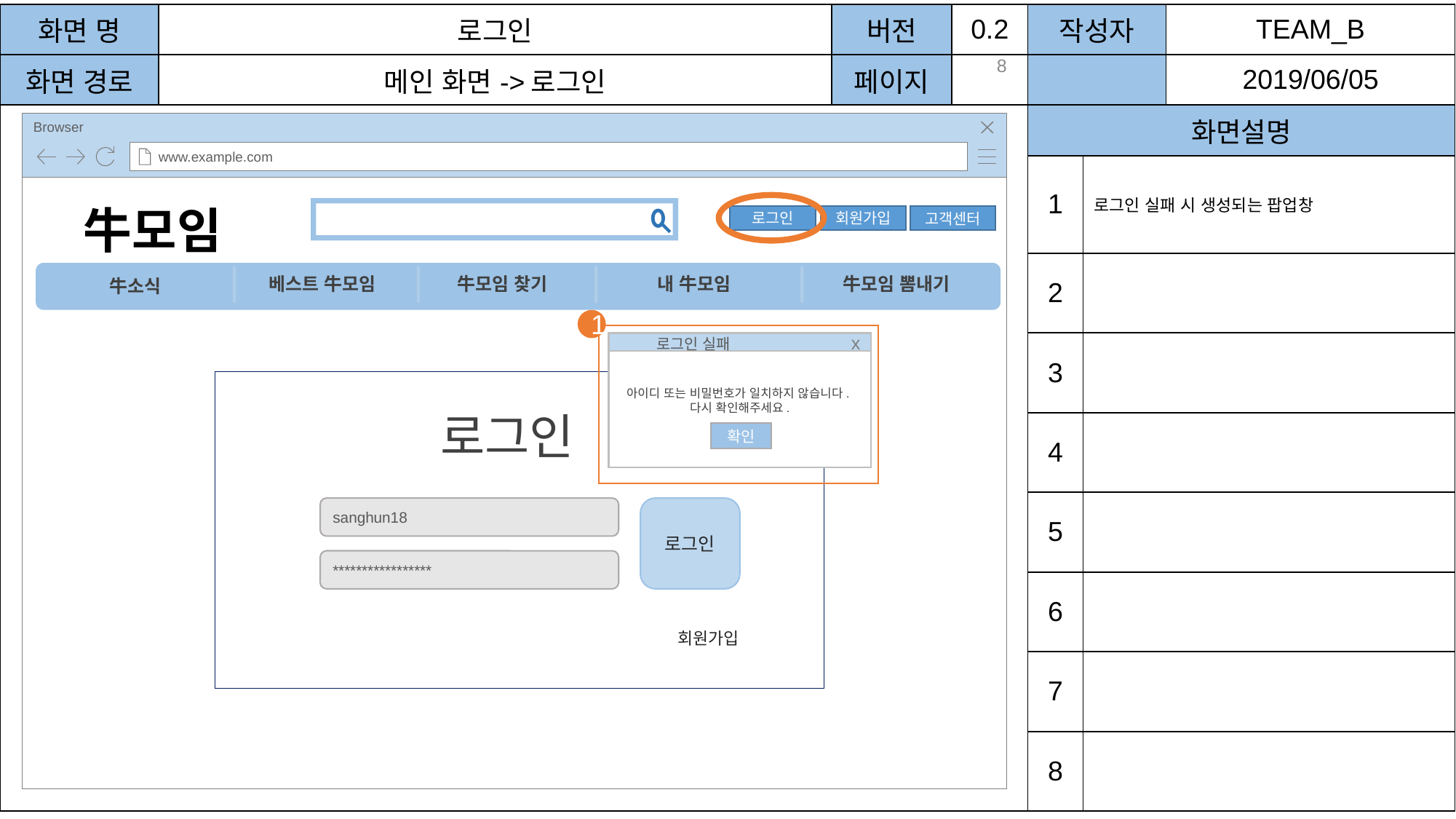

| 화면 명 | 로그인 | 버전 | 0.2 | 작성자 |  | TEAM\_B |
| --- | --- | --- | --- | --- | --- | --- |
| 화면 경로 | 메인 화면->로그인 | 페이지 |  |  |  | 2019/06/05 |
|  |  |  |  | 화면설명 |  |  |
|  |  |  |  | 1 | 로그인 실패 시 생성되는 팝업창 |  |
|  |  |  |  | 2 |  |  |
|  |  |  |  | 3 |  |  |
|  |  |  |  | 4 |  |  |
|  |  |  |  | 5 |  |  |
|  |  |  |  | 6 |  |  |
|  |  |  |  | 7 |  |  |
|  |  |  |  | 8 |  |  |
8
Browser

www.example.com

牛모임

로그인
회원가입
고객센터

베스트 牛모임
牛모임 찾기
내 牛모임
牛모임 뽐내기
牛소식
1

아이디 또는 비밀번호가 일치하지 않습니다.
다시 확인해주세요.
로그인 실패                            x

로그인
확인
로그인
sanghun18
*****************
회원가입